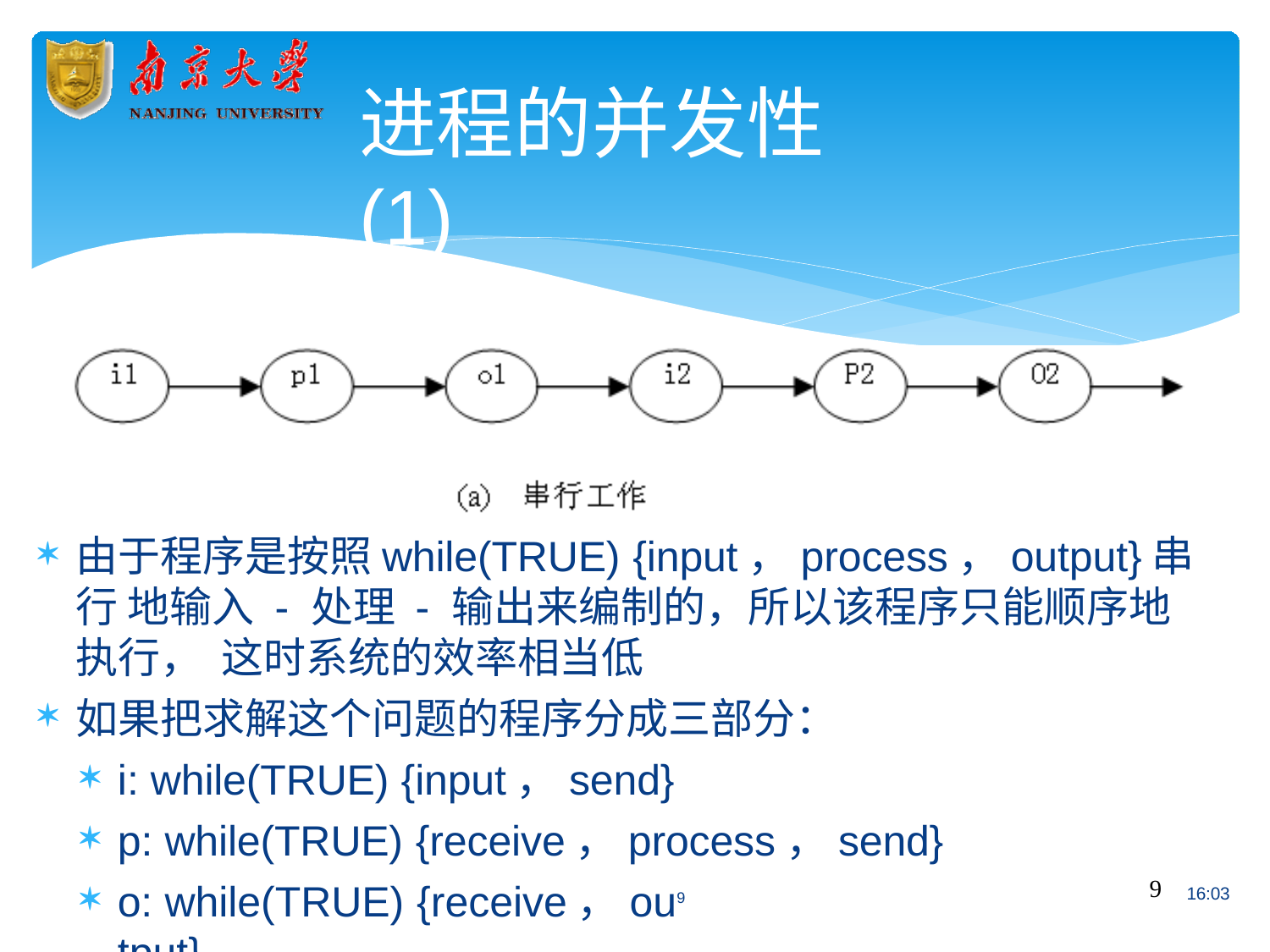

# 进程的并发性(1)

由于程序是按照while(TRUE) {input，process，output}串行 地输入- 处理 - 输出来编制的，所以该程序只能顺序地执行，  这时系统的效率相当低
如果把求解这个问题的程序分成三部分：
i: while(TRUE) {input，send}
p: while(TRUE) {receive，process，send}
9
o: while(TRUE) {receive，ou9  tput}
16:03